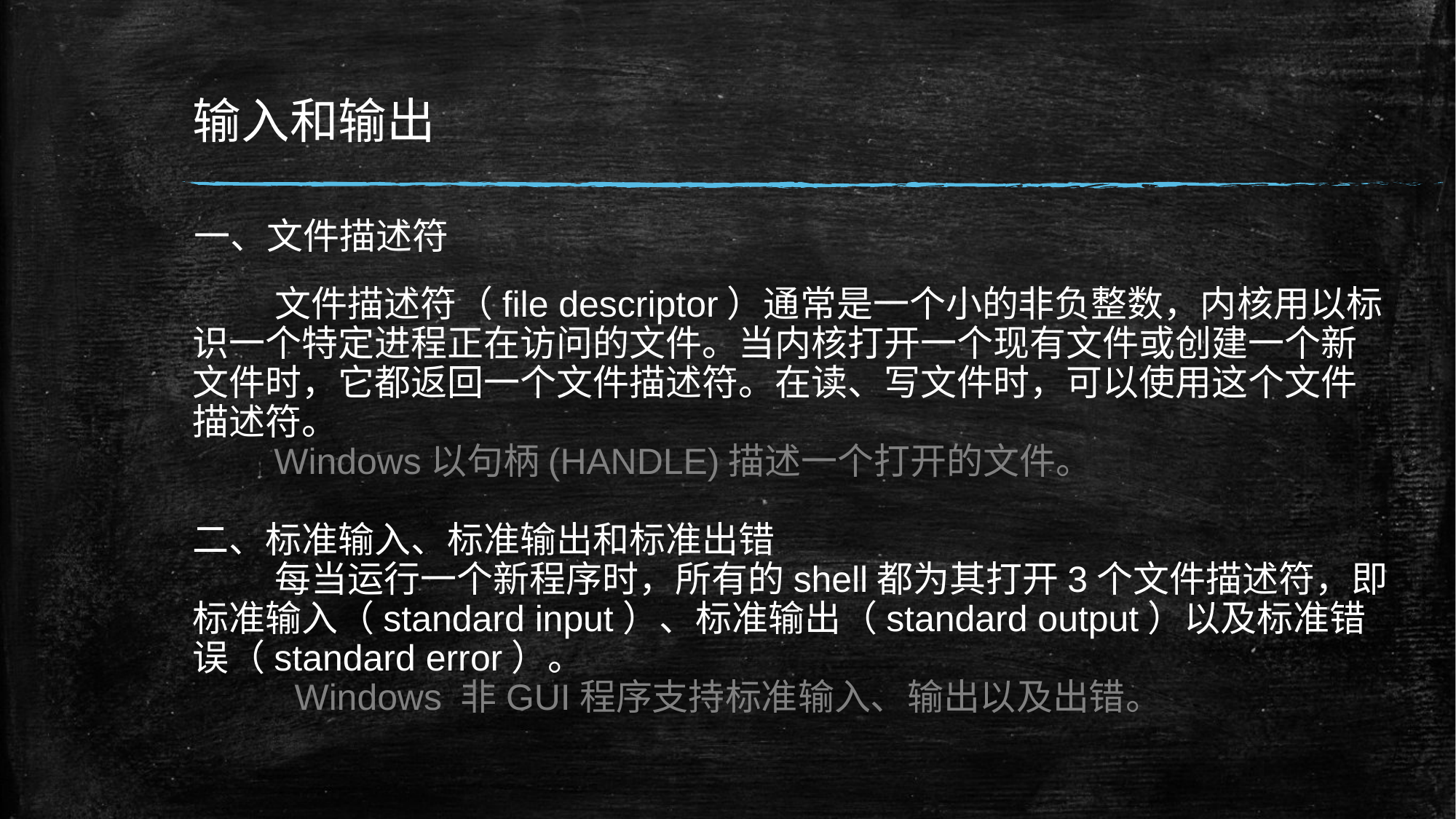

# 输入和输出
一、文件描述符
         文件描述符（file descriptor）通常是一个小的非负整数，内核用以标识一个特定进程正在访问的文件。当内核打开一个现有文件或创建一个新文件时，它都返回一个文件描述符。在读、写文件时，可以使用这个文件描述符。
        Windows以句柄(HANDLE)描述一个打开的文件。

二、标准输入、标准输出和标准出错
         每当运行一个新程序时，所有的shell都为其打开3个文件描述符，即标准输入（standard input）、标准输出（standard output）以及标准错误（standard error）。
          Windows 非GUI程序支持标准输入、输出以及出错。